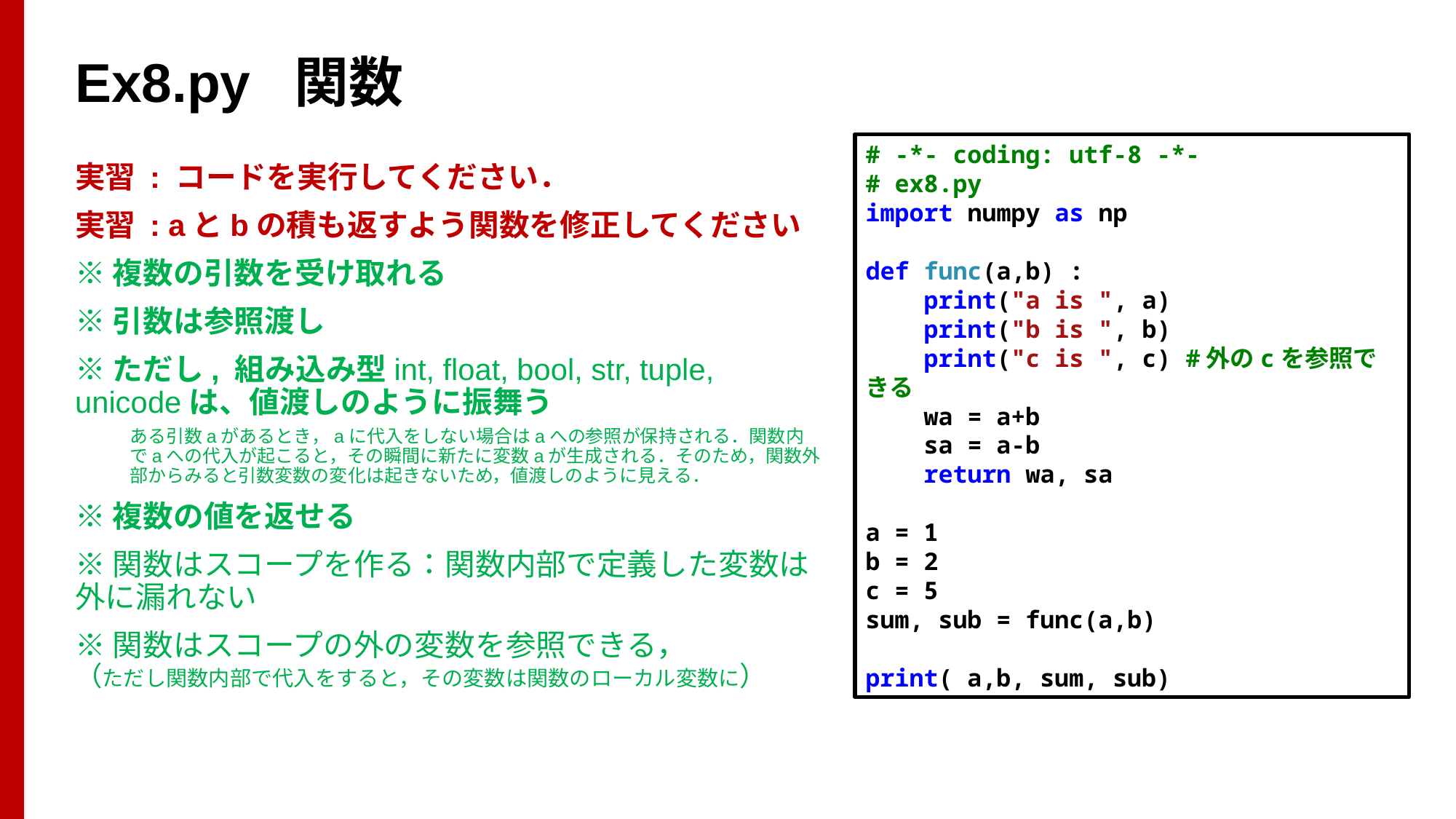

# Ex8.py  関数
# -*- coding: utf-8 -*-
# ex8.py
import numpy as np

def func(a,b) :
    print("a is ", a)
    print("b is ", b)
    print("c is ", c) #外のcを参照できる
    wa = a+b
    sa = a-b
    return wa, sa

a = 1
b = 2
c = 5
sum, sub = func(a,b)

print( a,b, sum, sub)
実習 : コードを実行してください．
実習 : aとbの積も返すよう関数を修正してください
※複数の引数を受け取れる
※引数は参照渡し
※ただし, 組み込み型int, float, bool, str, tuple, unicodeは、値渡しのように振舞う
ある引数aがあるとき，aに代入をしない場合はaへの参照が保持される．関数内でaへの代入が起こると，その瞬間に新たに変数aが生成される．そのため，関数外部からみると引数変数の変化は起きないため，値渡しのように見える．
※複数の値を返せる
※関数はスコープを作る：関数内部で定義した変数は外に漏れない
※関数はスコープの外の変数を参照できる，　　　　（ただし関数内部で代入をすると，その変数は関数のローカル変数に）